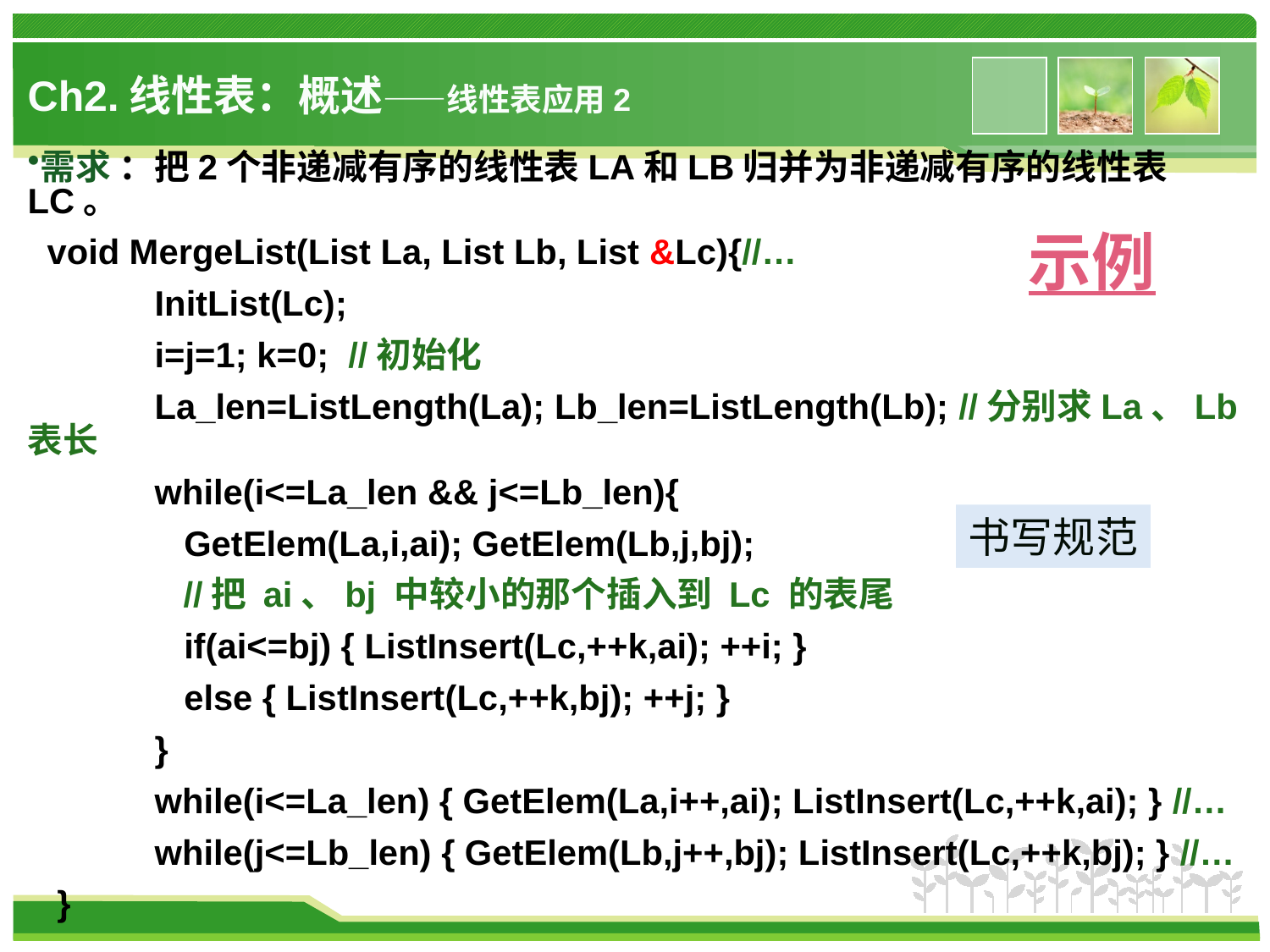

# Ch2.线性表：概述——线性表应用2
需求 ：把2个非递减有序的线性表LA和LB归并为非递减有序的线性表LC。
  void MergeList(List La, List Lb, List &Lc){//…
	InitList(Lc);
	i=j=1; k=0;  //初始化
	La_len=ListLength(La); Lb_len=ListLength(Lb); //分别求La、Lb表长
	while(i<=La_len && j<=Lb_len){
	   GetElem(La,i,ai); GetElem(Lb,j,bj);
                //把 ai、bj 中较小的那个插入到 Lc 的表尾
	   if(ai<=bj) { ListInsert(Lc,++k,ai); ++i; }
	   else { ListInsert(Lc,++k,bj); ++j; }
	}
	while(i<=La_len) { GetElem(La,i++,ai); ListInsert(Lc,++k,ai); } //…
	while(j<=Lb_len) { GetElem(Lb,j++,bj); ListInsert(Lc,++k,bj); } //…
   }
示例
书写规范
9